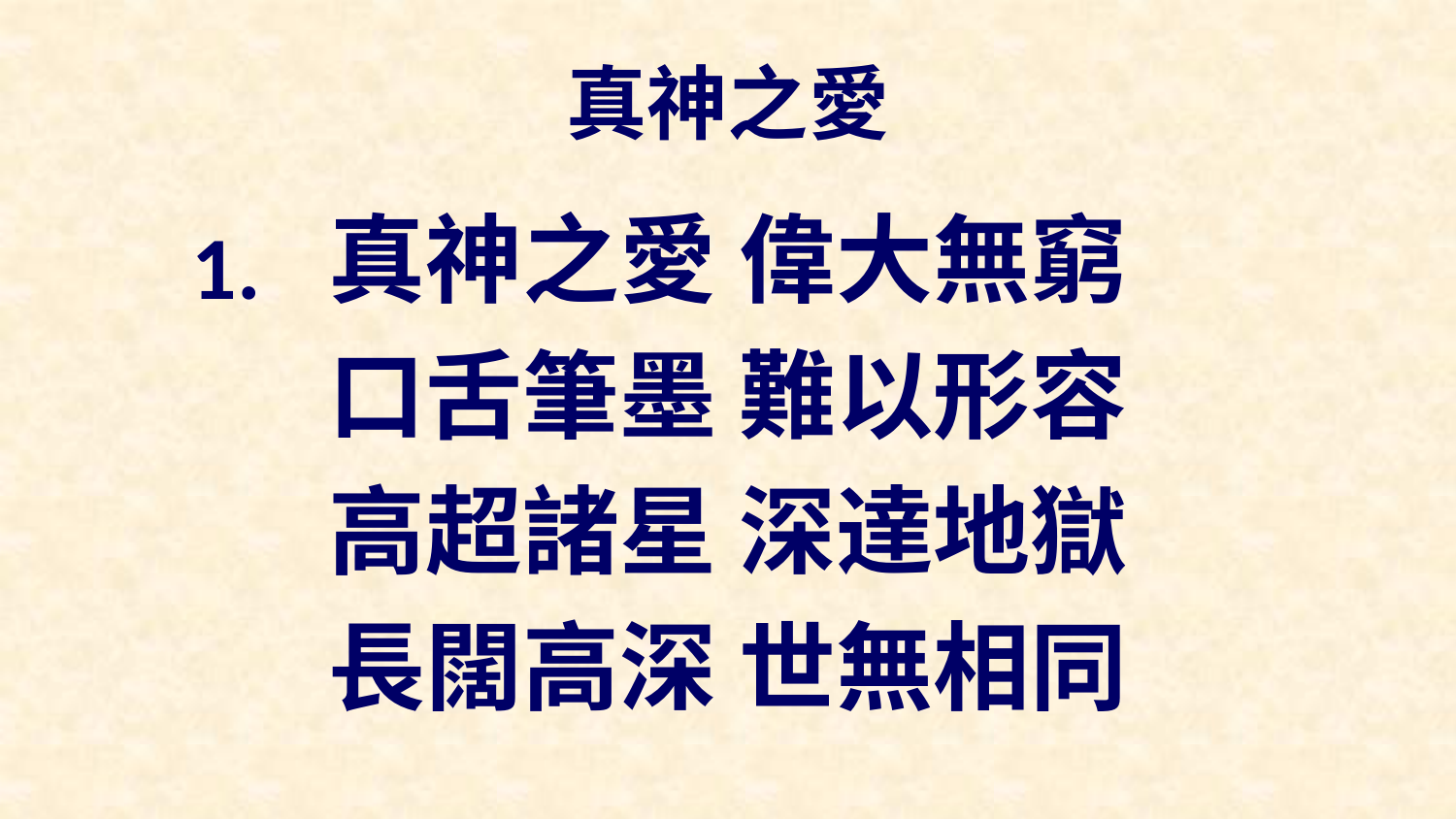

# 真神之愛
真神之愛 偉大無窮
口舌筆墨 難以形容
高超諸星 深達地獄
長闊高深 世無相同
1.